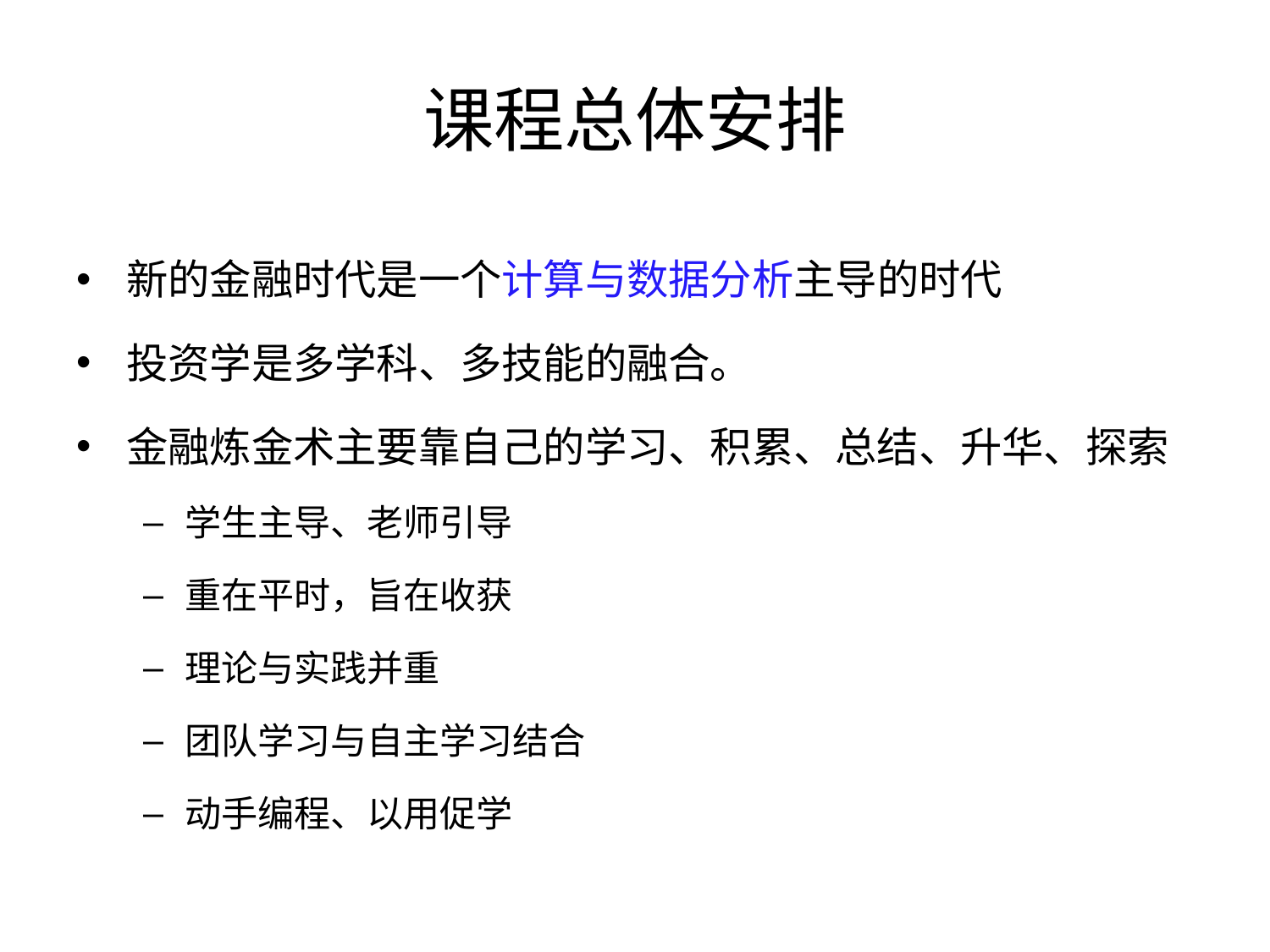

# 课程总体安排
新的金融时代是一个计算与数据分析主导的时代
投资学是多学科、多技能的融合。
金融炼金术主要靠自己的学习、积累、总结、升华、探索
学生主导、老师引导
重在平时，旨在收获
理论与实践并重
团队学习与自主学习结合
动手编程、以用促学